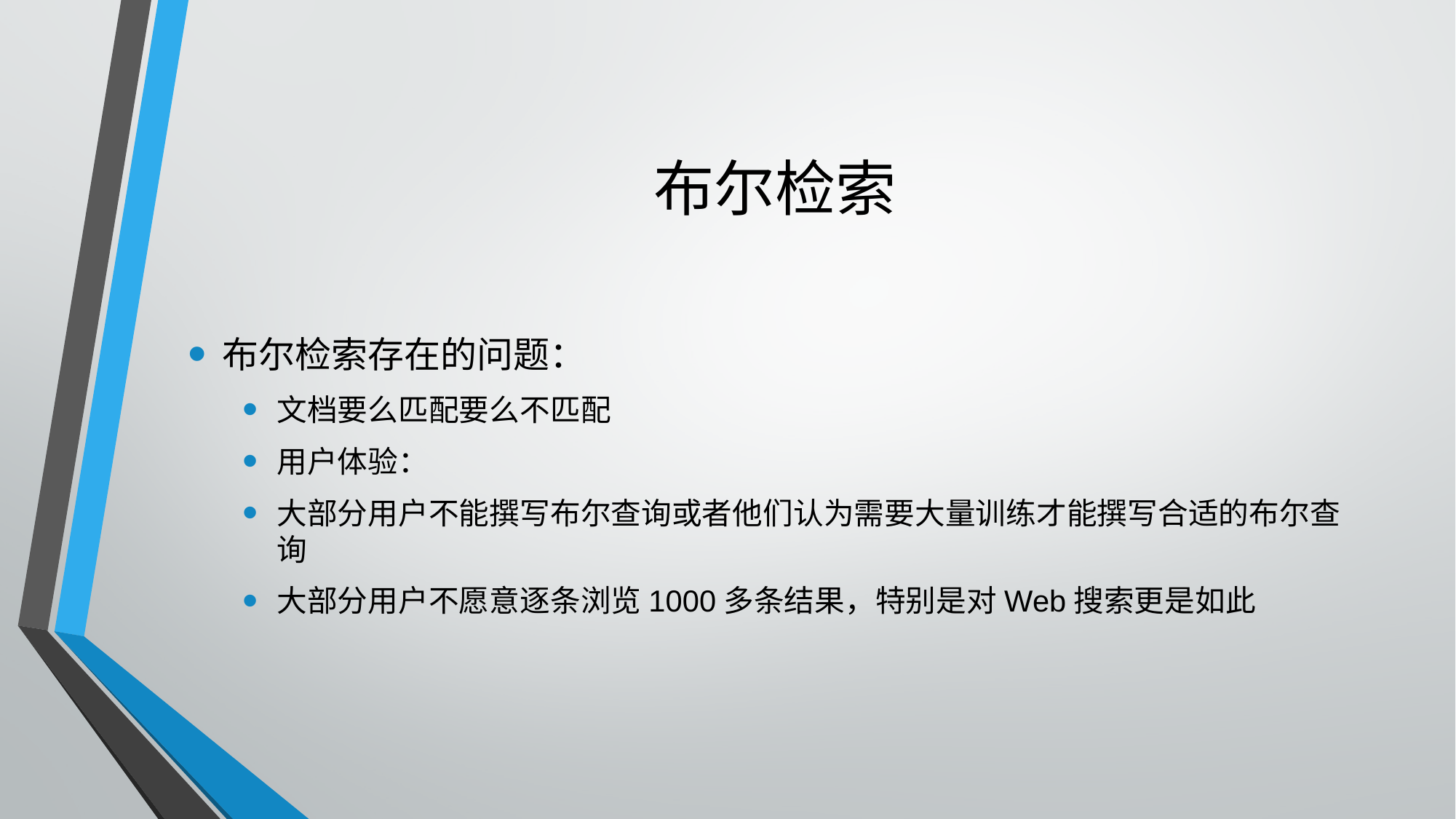

# 布尔检索
布尔检索存在的问题：
文档要么匹配要么不匹配
用户体验：
大部分用户不能撰写布尔查询或者他们认为需要大量训练才能撰写合适的布尔查询
大部分用户不愿意逐条浏览1000多条结果，特别是对Web搜索更是如此